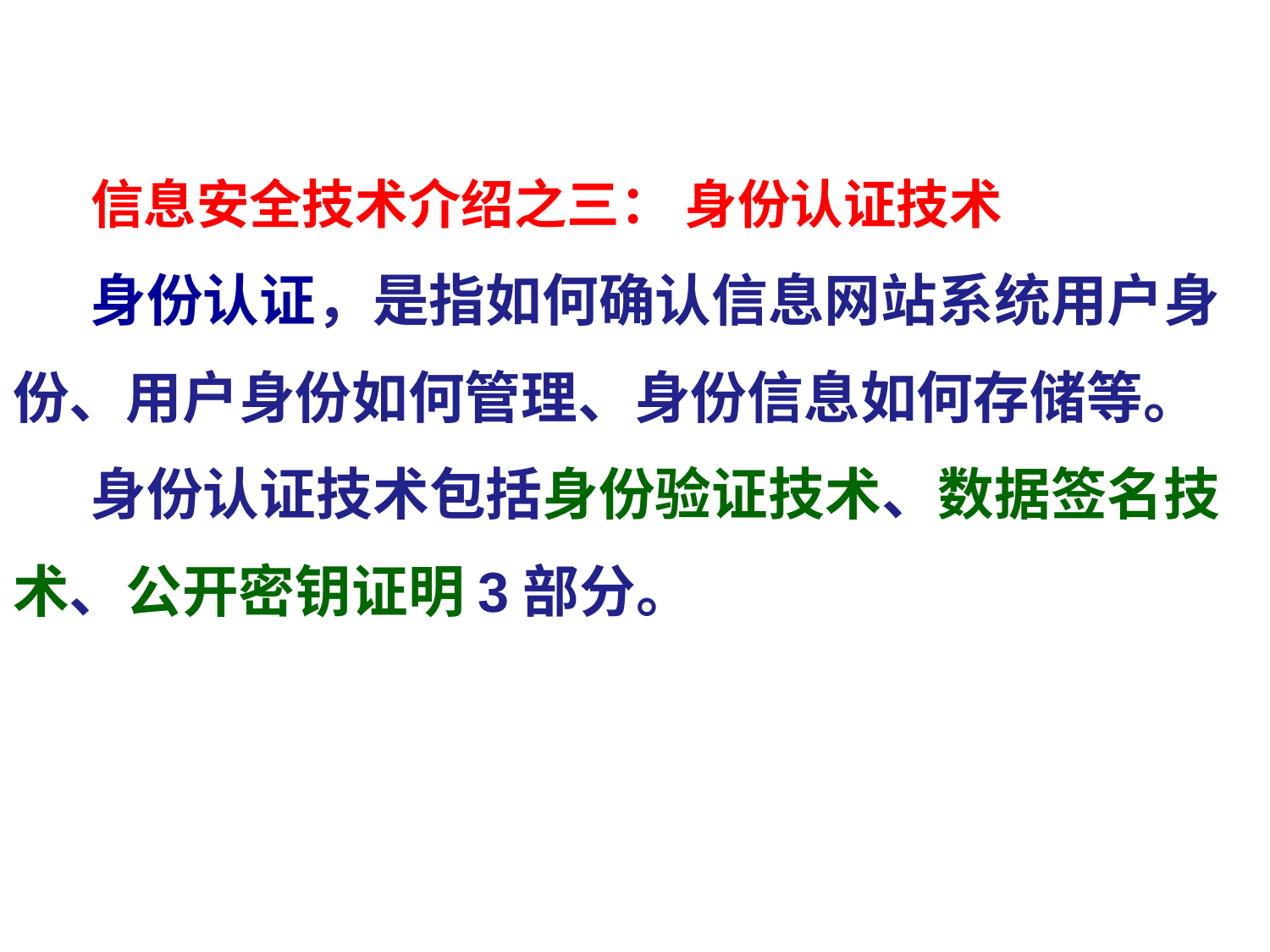

#
     信息安全技术介绍之三： 身份认证技术
      身份认证，是指如何确认信息网站系统用户身份、用户身份如何管理、身份信息如何存储等。
      身份认证技术包括身份验证技术、数据签名技术、公开密钥证明3部分。